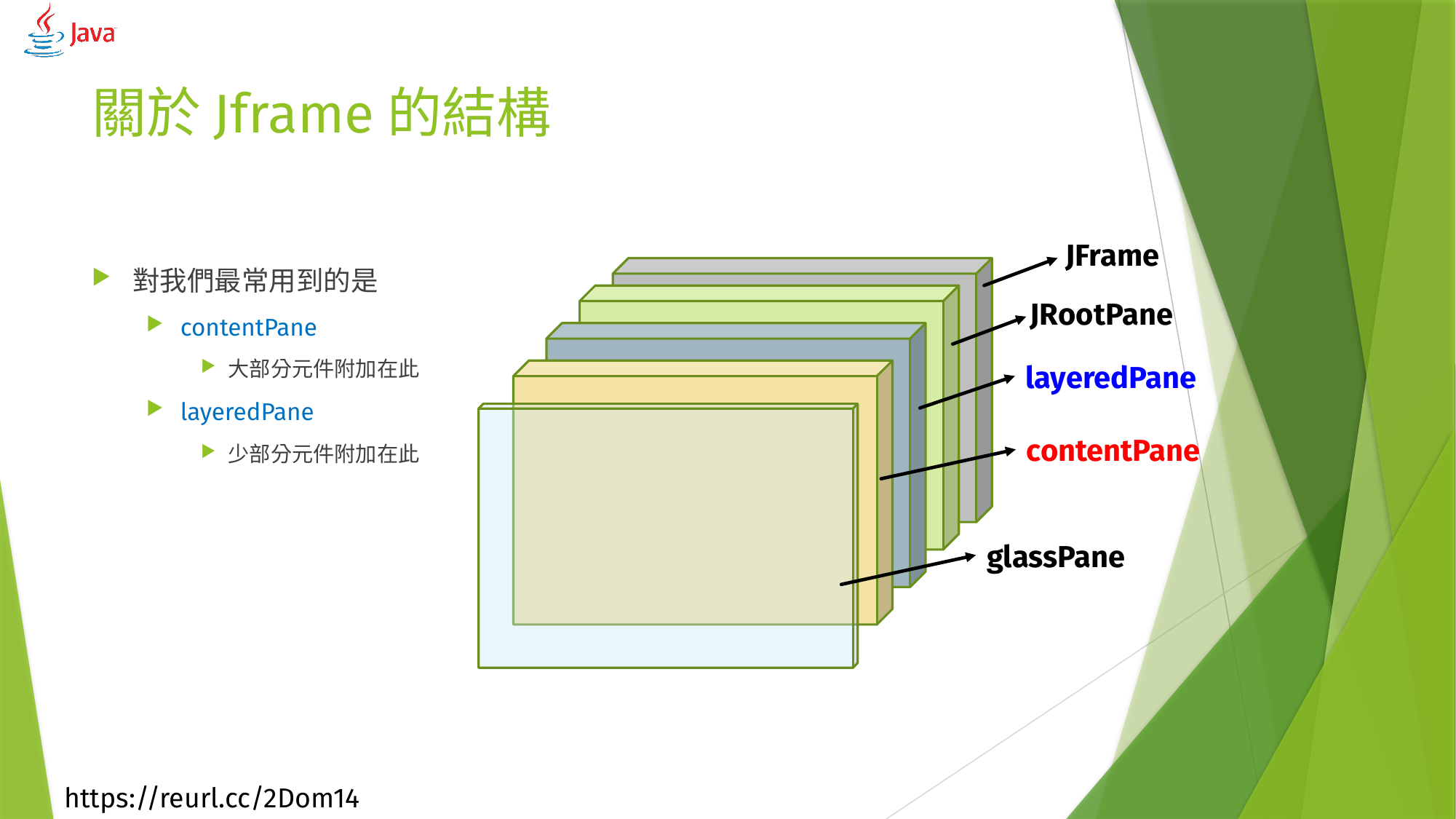

# 關於Jframe的結構
JFrame

JRootPane

layeredPane

contentPane
glassPane
對我們最常用到的是
contentPane
大部分元件附加在此
layeredPane
少部分元件附加在此